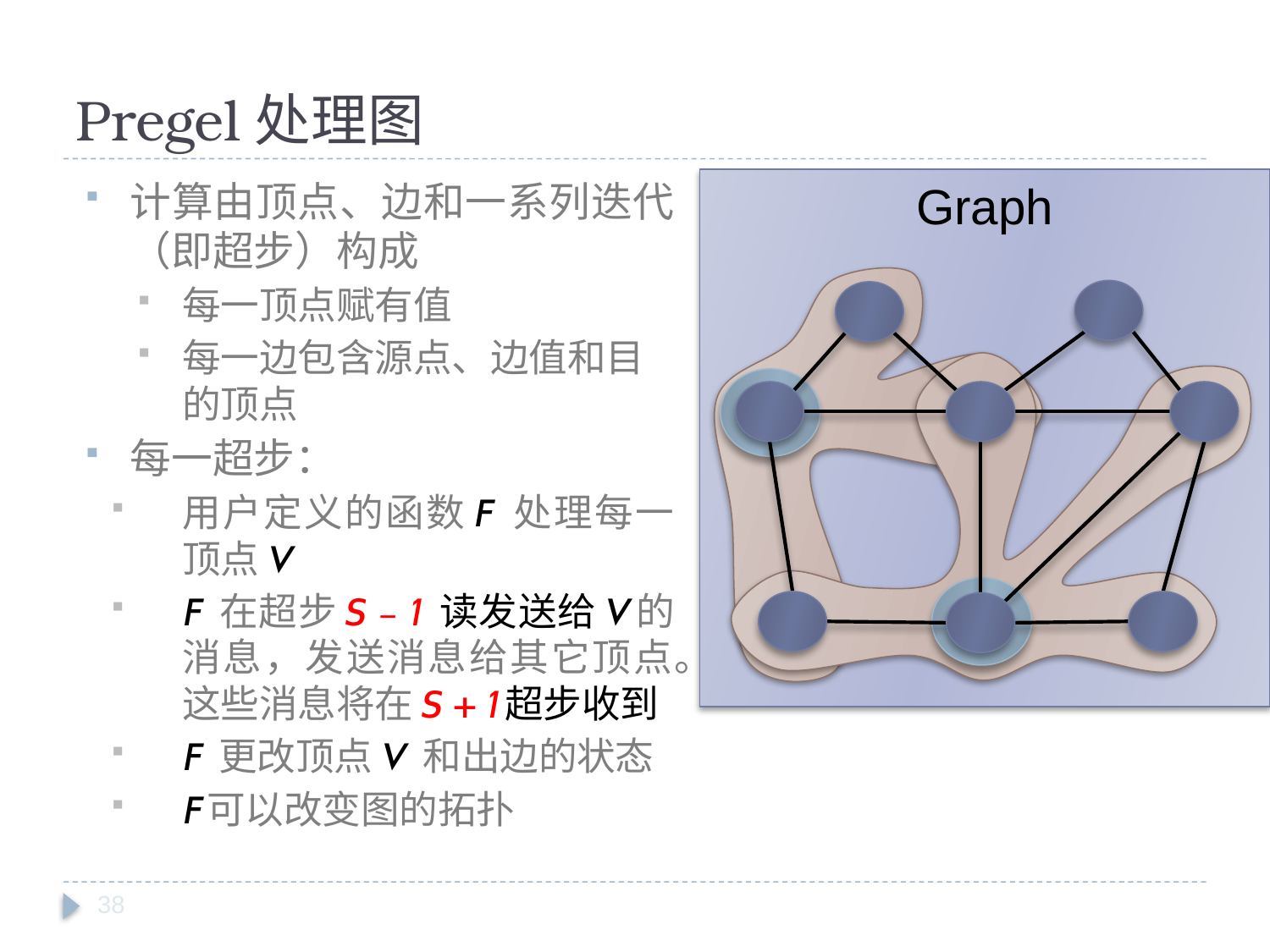

# Pregel处理图
计算由顶点、边和一系列迭代（即超步）构成
每一顶点赋有值
每一边包含源点、边值和目的顶点
每一超步：
用户定义的函数F 处理每一顶点V
F 在超步S – 1 读发送给V的消息，发送消息给其它顶点。这些消息将在S + 1超步收到
F 更改顶点V 和出边的状态
F可以改变图的拓扑

Graph

38